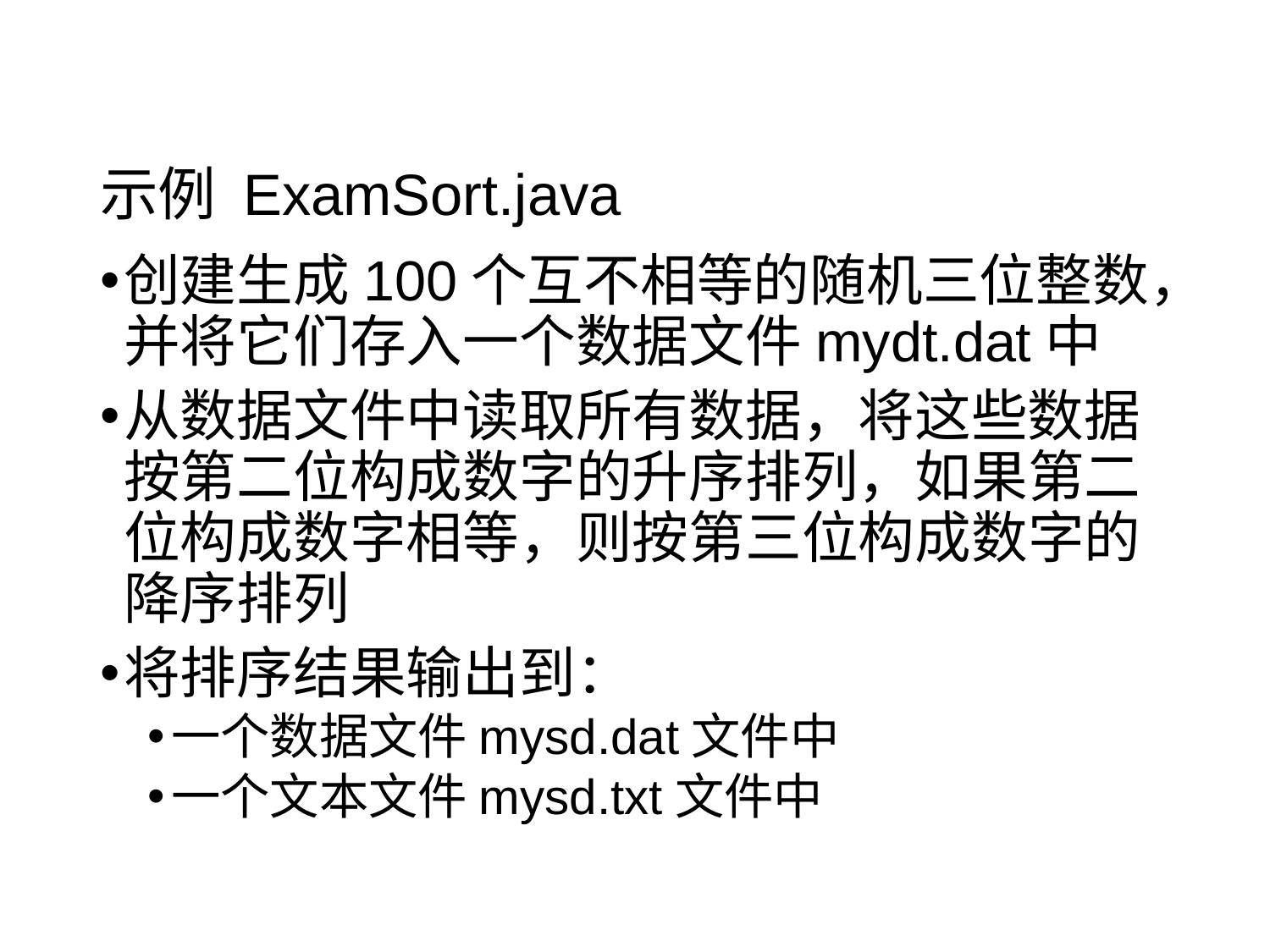

# 示例 ExamSort.java
创建生成100个互不相等的随机三位整数，并将它们存入一个数据文件mydt.dat中
从数据文件中读取所有数据，将这些数据按第二位构成数字的升序排列，如果第二位构成数字相等，则按第三位构成数字的降序排列
将排序结果输出到：
一个数据文件mysd.dat文件中
一个文本文件mysd.txt文件中